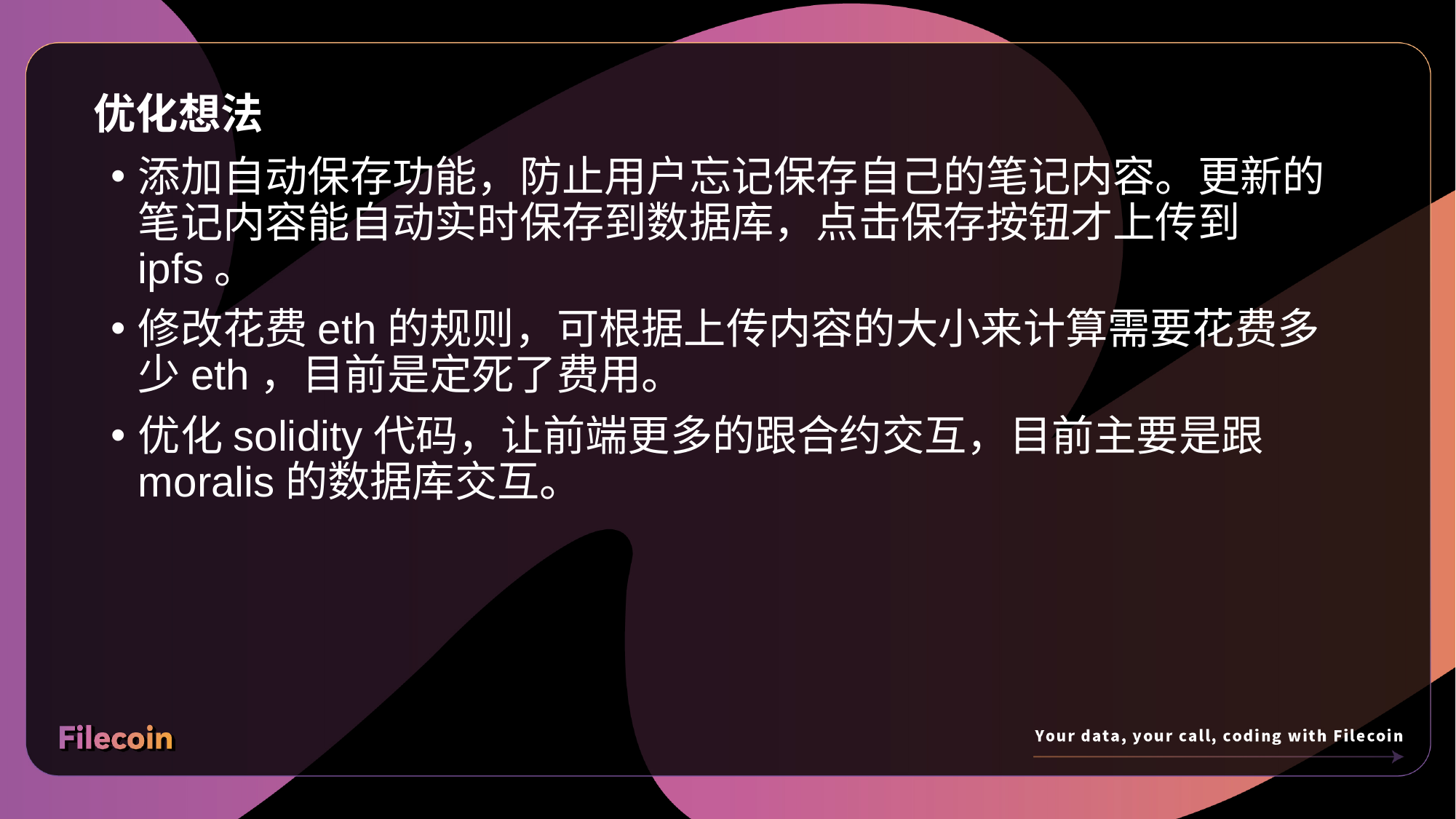

# 优化想法
添加自动保存功能，防止用户忘记保存自己的笔记内容。更新的笔记内容能自动实时保存到数据库，点击保存按钮才上传到ipfs。
修改花费eth的规则，可根据上传内容的大小来计算需要花费多少eth，目前是定死了费用。
优化solidity代码，让前端更多的跟合约交互，目前主要是跟moralis的数据库交互。